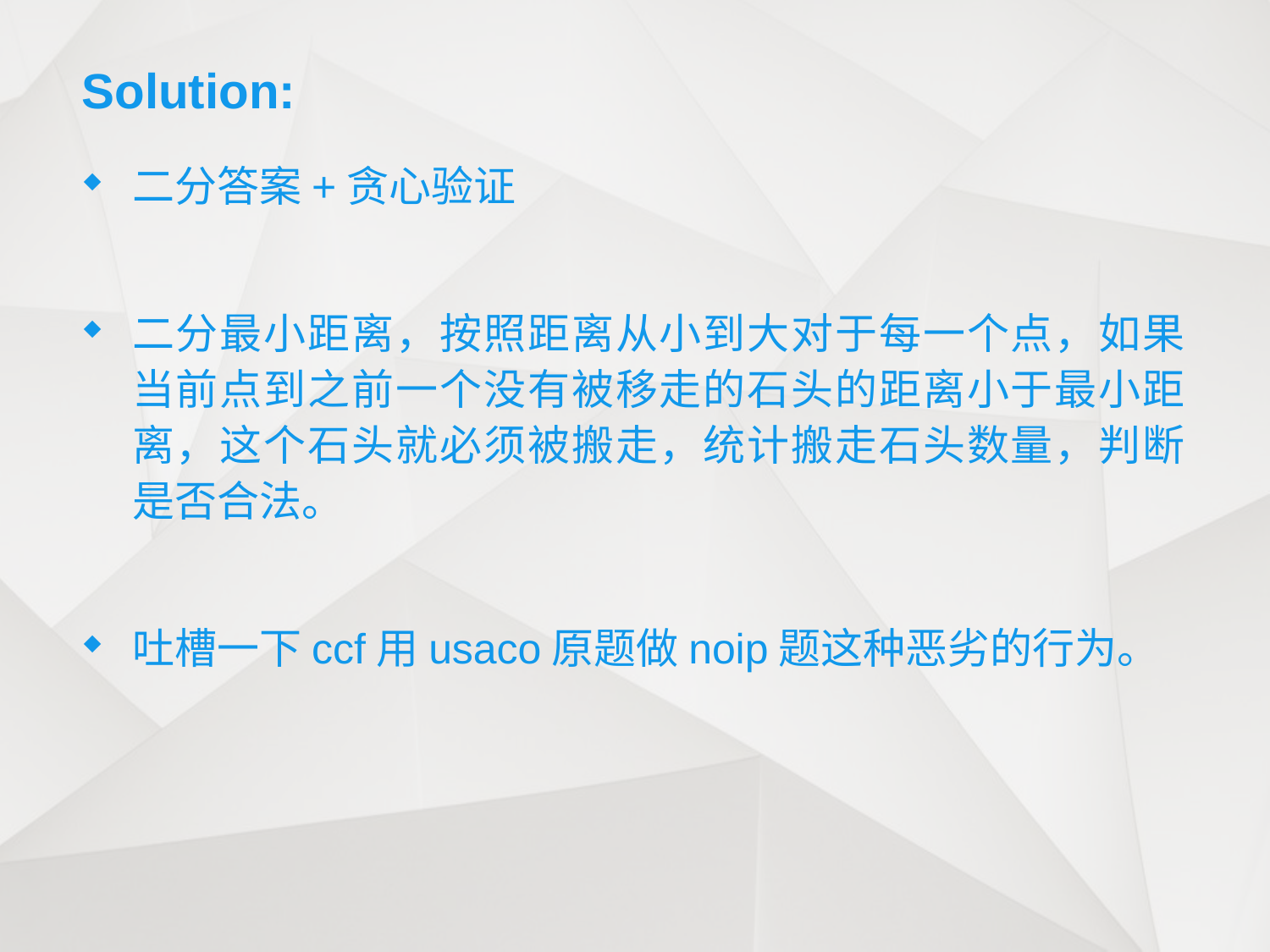

# Solution:
二分答案+贪心验证

二分最小距离，按照距离从小到大对于每一个点，如果当前点到之前一个没有被移走的石头的距离小于最小距离，这个石头就必须被搬走，统计搬走石头数量，判断是否合法。

吐槽一下ccf用usaco原题做noip题这种恶劣的行为。